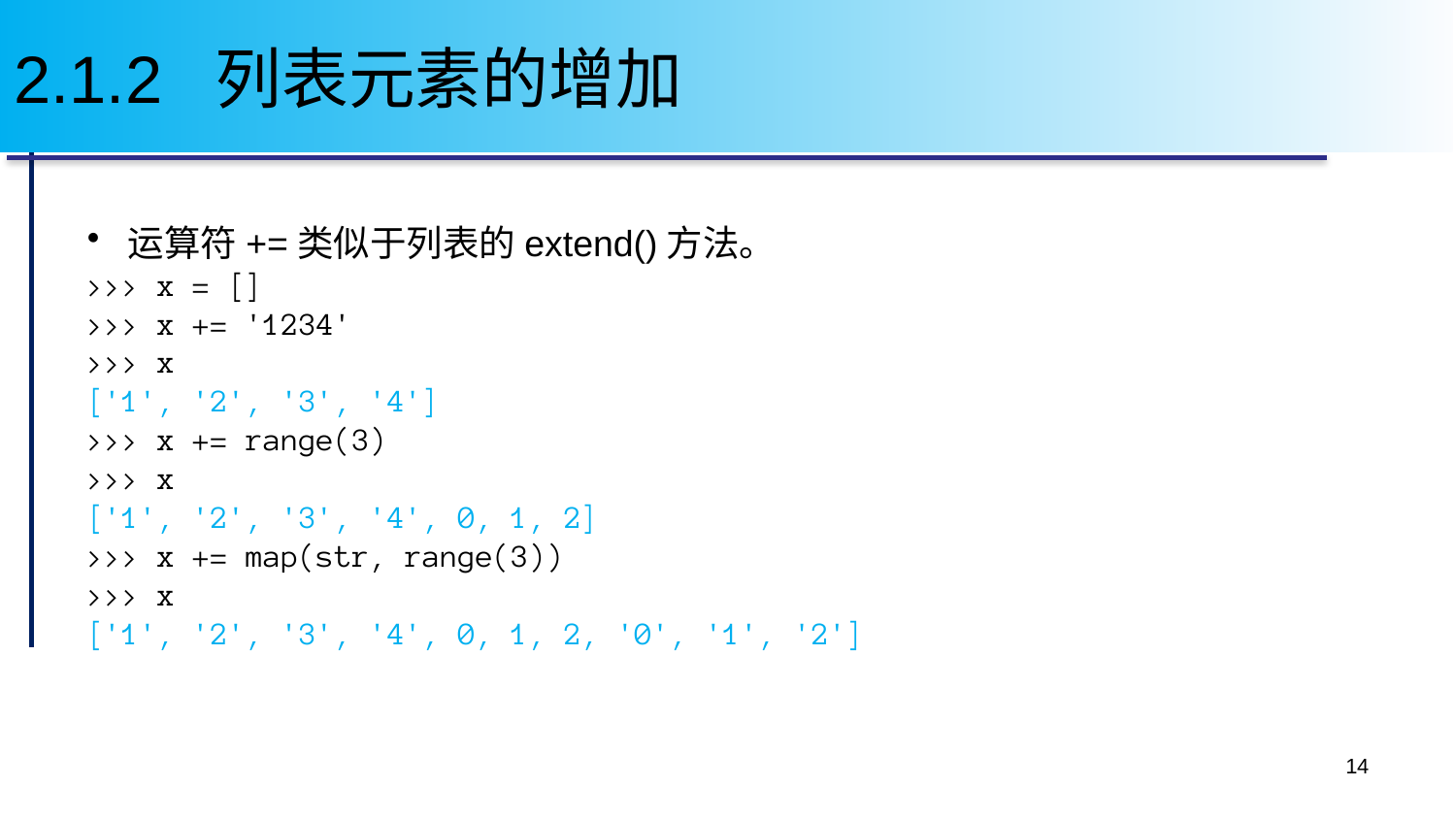

# 2.1.2  列表元素的增加
运算符+=类似于列表的extend()方法。
>>> x = []
>>> x += '1234'
>>> x
['1', '2', '3', '4']
>>> x += range(3)
>>> x
['1', '2', '3', '4', 0, 1, 2]
>>> x += map(str, range(3))
>>> x
['1', '2', '3', '4', 0, 1, 2, '0', '1', '2']
14